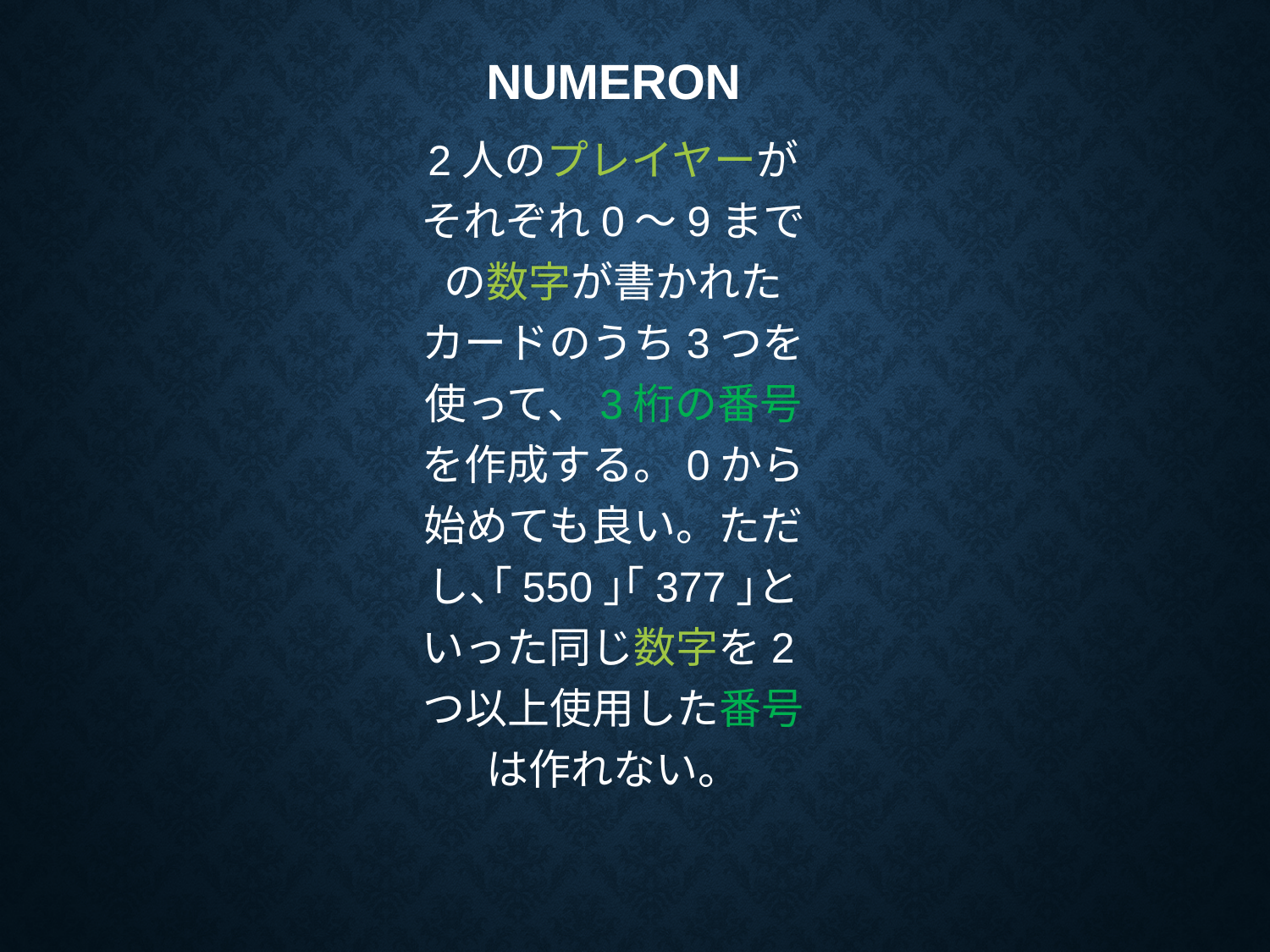

# NUMERON
2人のプレイヤーがそれぞれ0～9までの数字が書かれたカードのうち3つを使って、3桁の番号を作成する。0から始めても良い。ただし､｢550｣｢377｣といった同じ数字を2つ以上使用した番号は作れない。